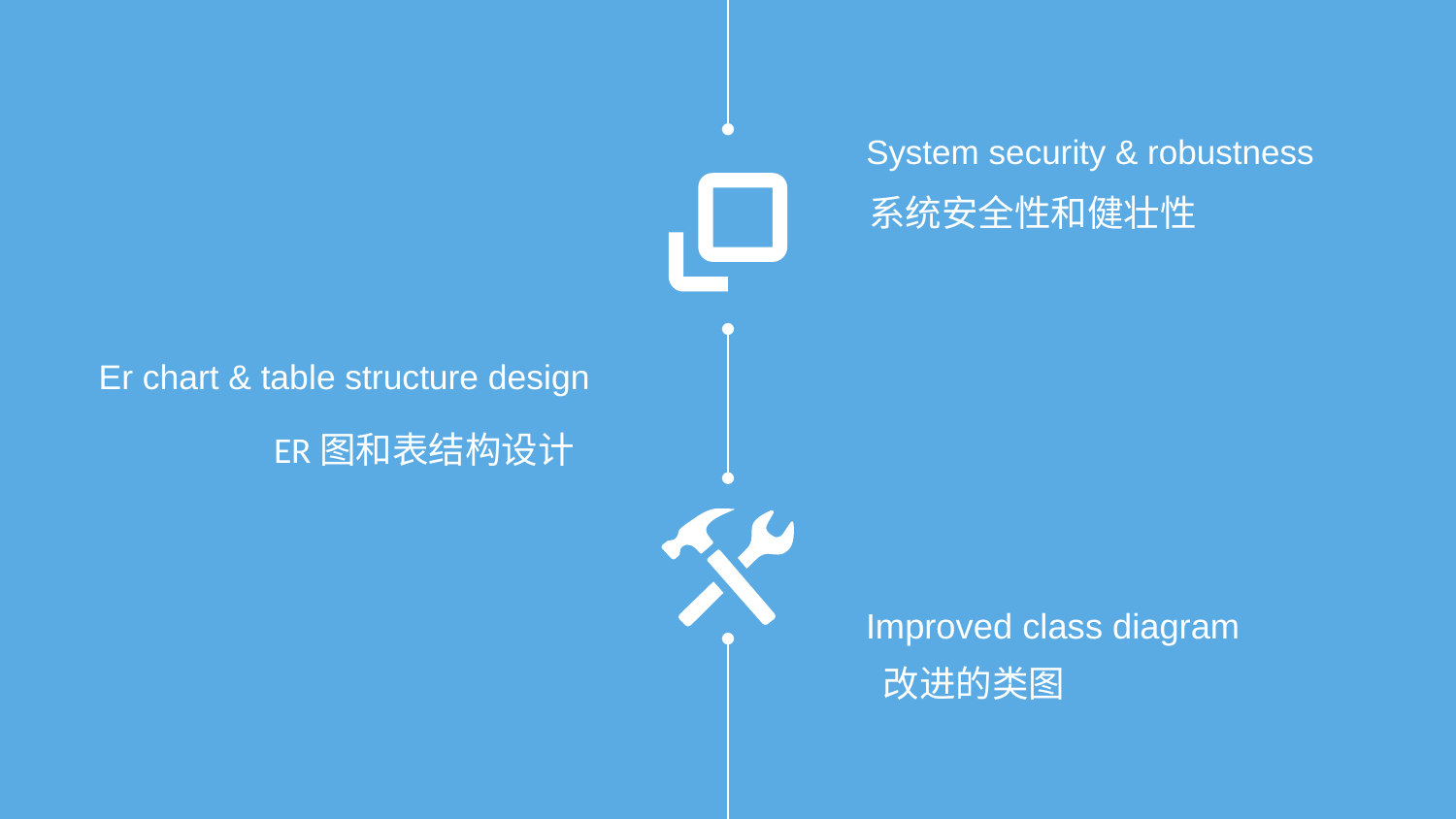

System security & robustness

系统安全性和健壮性
Er chart & table structure design
ER图和表结构设计

Improved class diagram
改进的类图